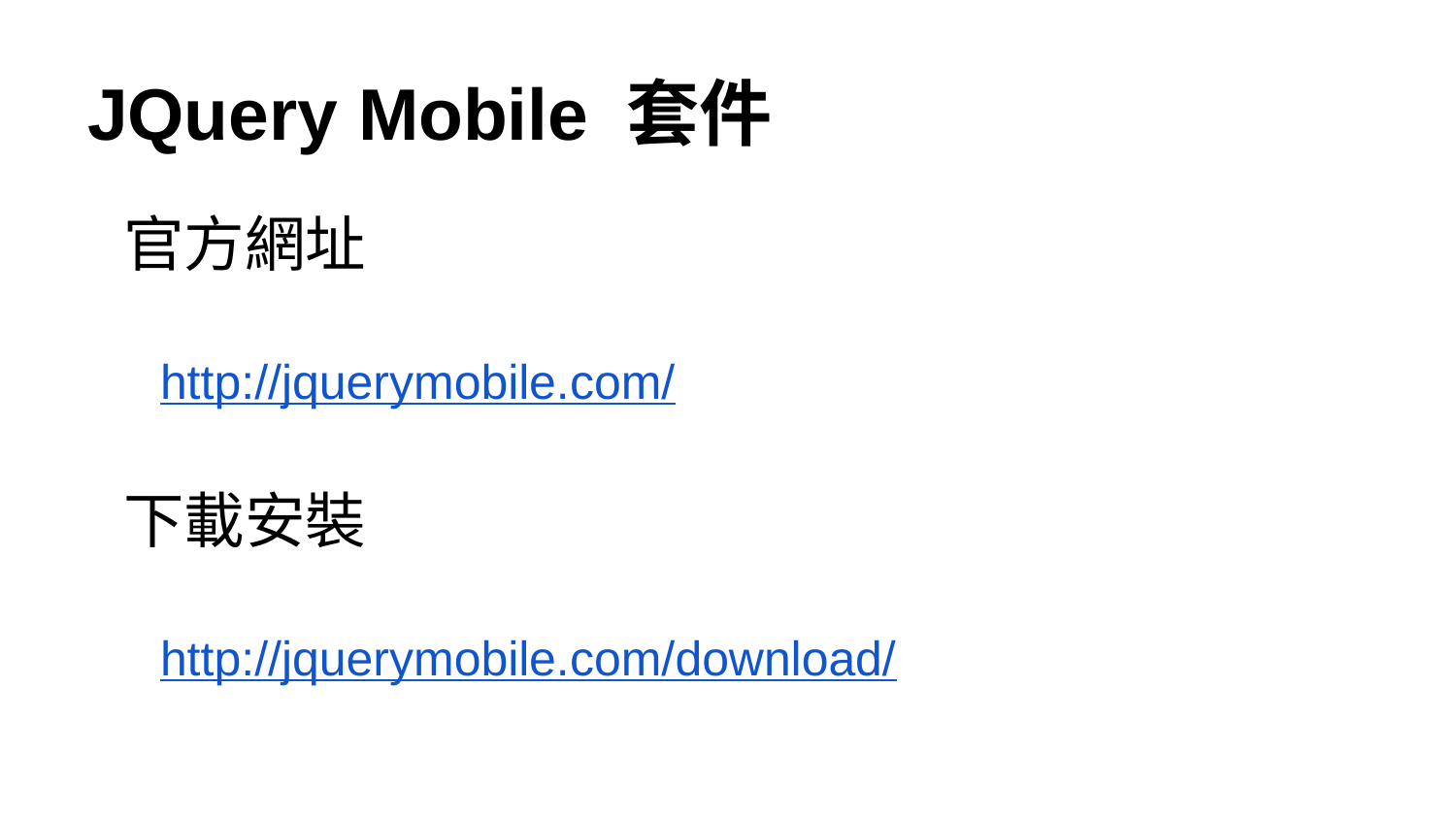

# JQuery Mobile 套件
官方網址
http://jquerymobile.com/

下載安裝
http://jquerymobile.com/download/